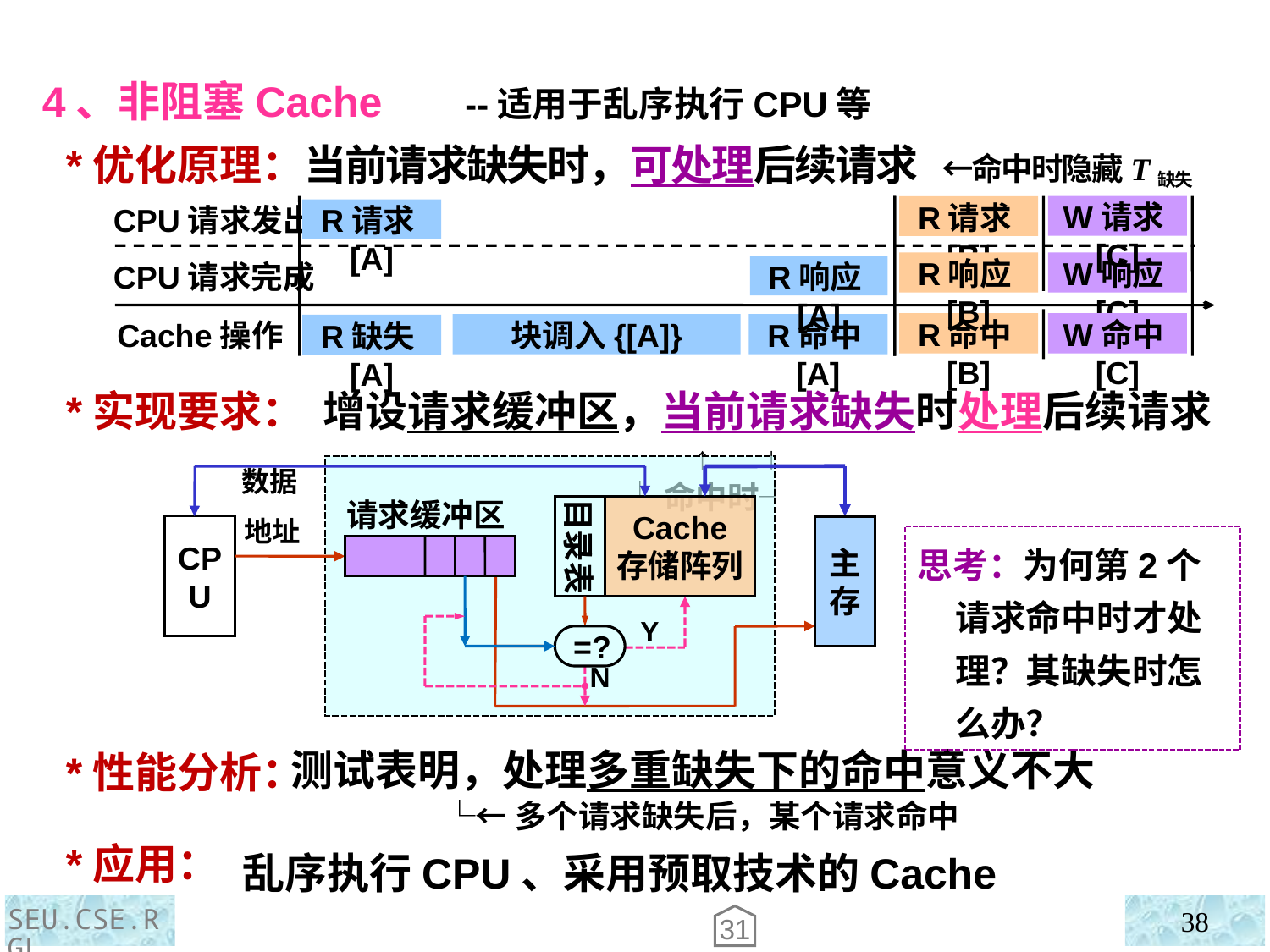

4、非阻塞Cache       --适用于乱序执行CPU等
  *优化原理：当前请求缺失时，可处理后续请求   ←命中时隐藏T缺失

CPU请求发出
R请求[A]

CPU请求完成
R响应[A]

Cache操作
块调入{[A]}
R命中[A]
R缺失[A]

W请求[C]

R请求[B]
R响应[B]
W响应[C]

R命中[B]
W命中[C]
  *实现要求：

  *性能分析：

  *应用：
增设请求缓冲区，当前请求缺失时处理后续请求
                                          ↑      ↓
                                          └命中时┘

数据

目录表
Cache
存储阵列
CPU
地址
主
存

Y
=?

N

请求缓冲区

思考：为何第2个请求命中时才处理？其缺失时怎么办？
    测试表明，处理多重缺失下的命中意义不大
                            └←多个请求缺失后，某个请求命中
乱序执行CPU、采用预取技术的Cache
SEU.CSE.RGL
38
31